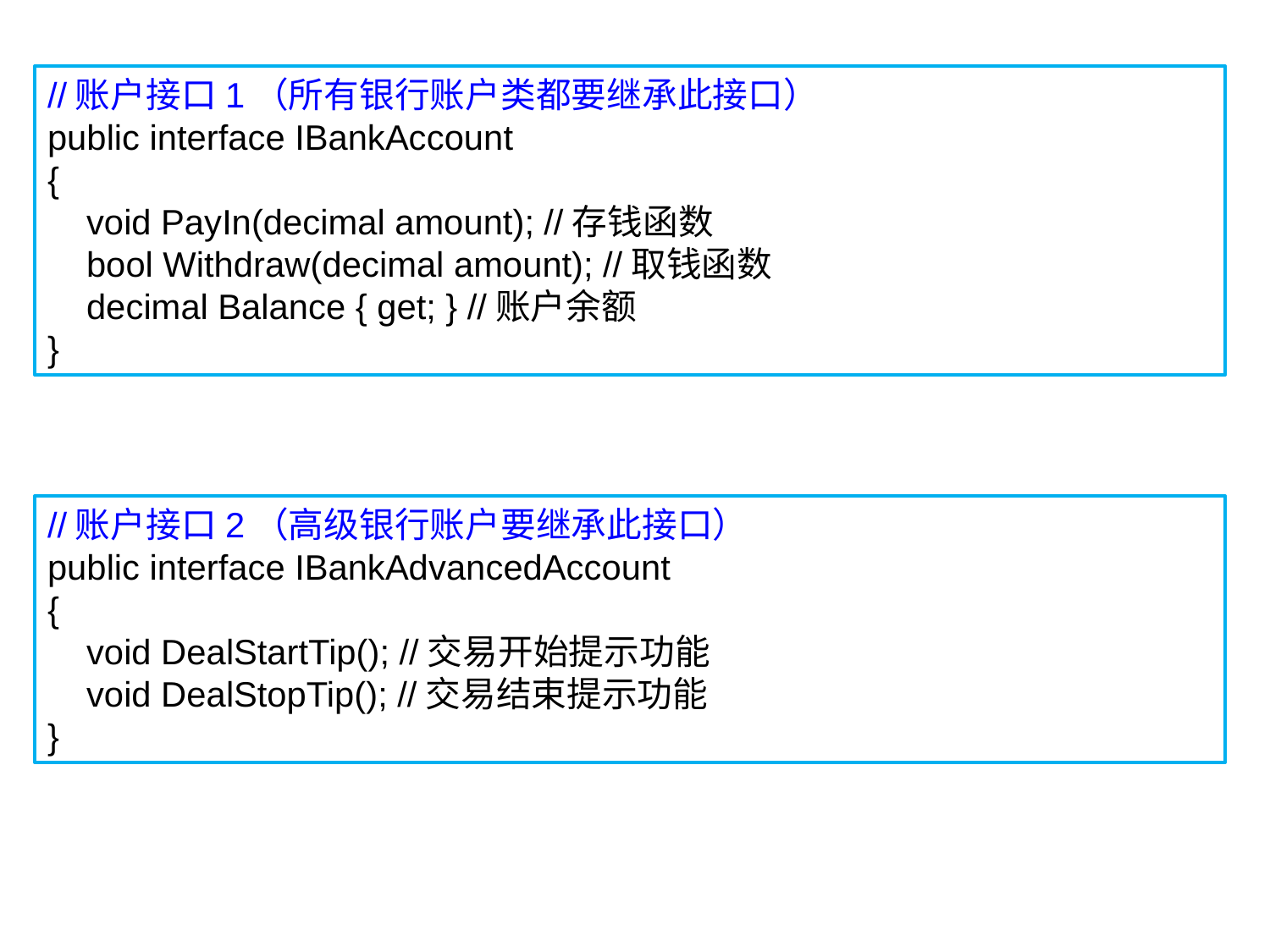

//账户接口1（所有银行账户类都要继承此接口）
public interface IBankAccount
{
    void PayIn(decimal amount); //存钱函数
    bool Withdraw(decimal amount); //取钱函数
    decimal Balance { get; } //账户余额
}
//账户接口2（高级银行账户要继承此接口）
public interface IBankAdvancedAccount
{
    void DealStartTip(); //交易开始提示功能
    void DealStopTip(); //交易结束提示功能
}